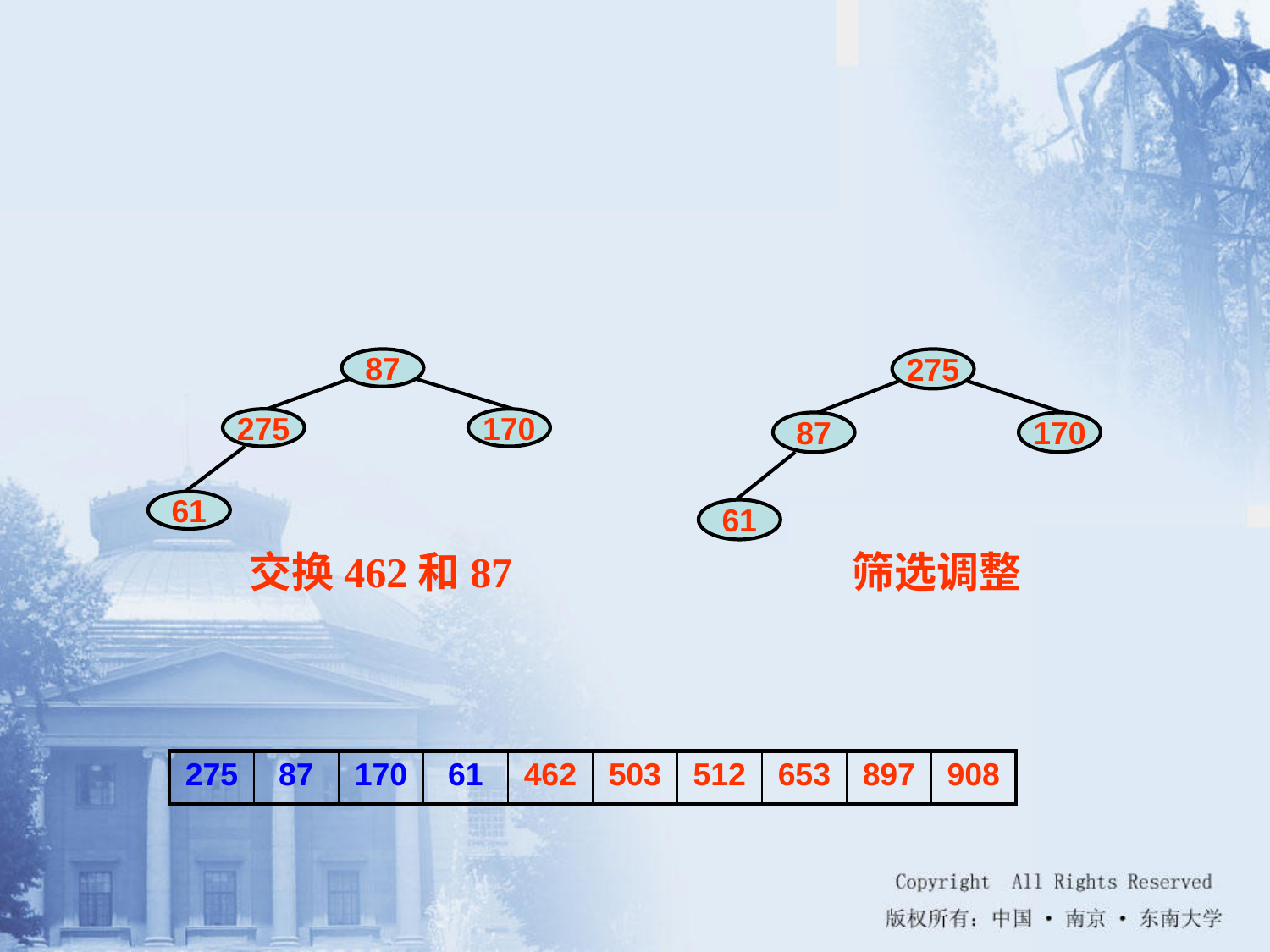

87
275

275
170
87
170

61
61
交换462和87
筛选调整
| 275 | 87 | 170 | 61 | 462 | 503 | 512 | 653 | 897 | 908 |
| --- | --- | --- | --- | --- | --- | --- | --- | --- | --- |